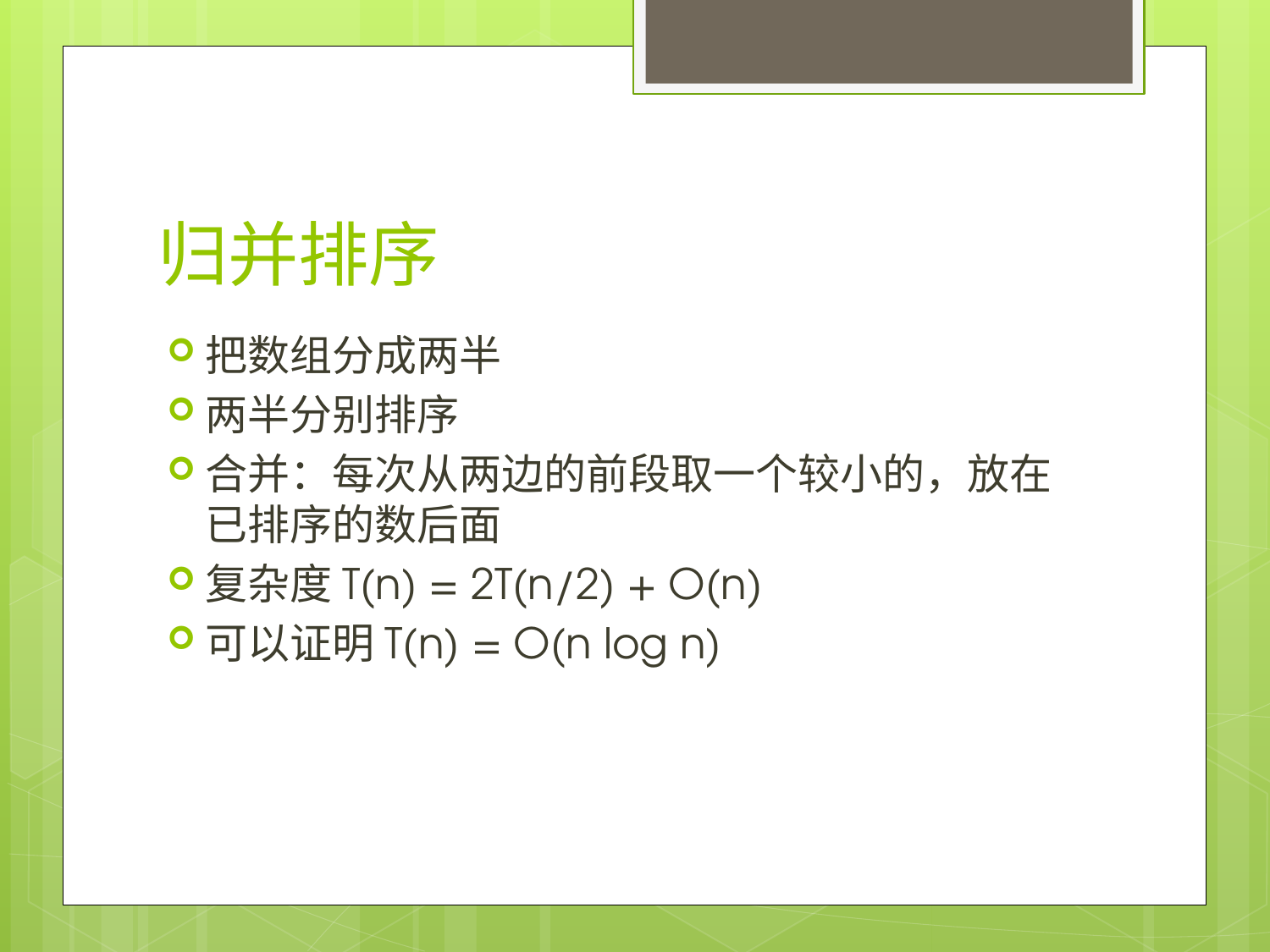

# 归并排序
把数组分成两半
两半分别排序
合并：每次从两边的前段取一个较小的，放在已排序的数后面
复杂度T(n) = 2T(n/2) + O(n)
可以证明T(n) = O(n log n)